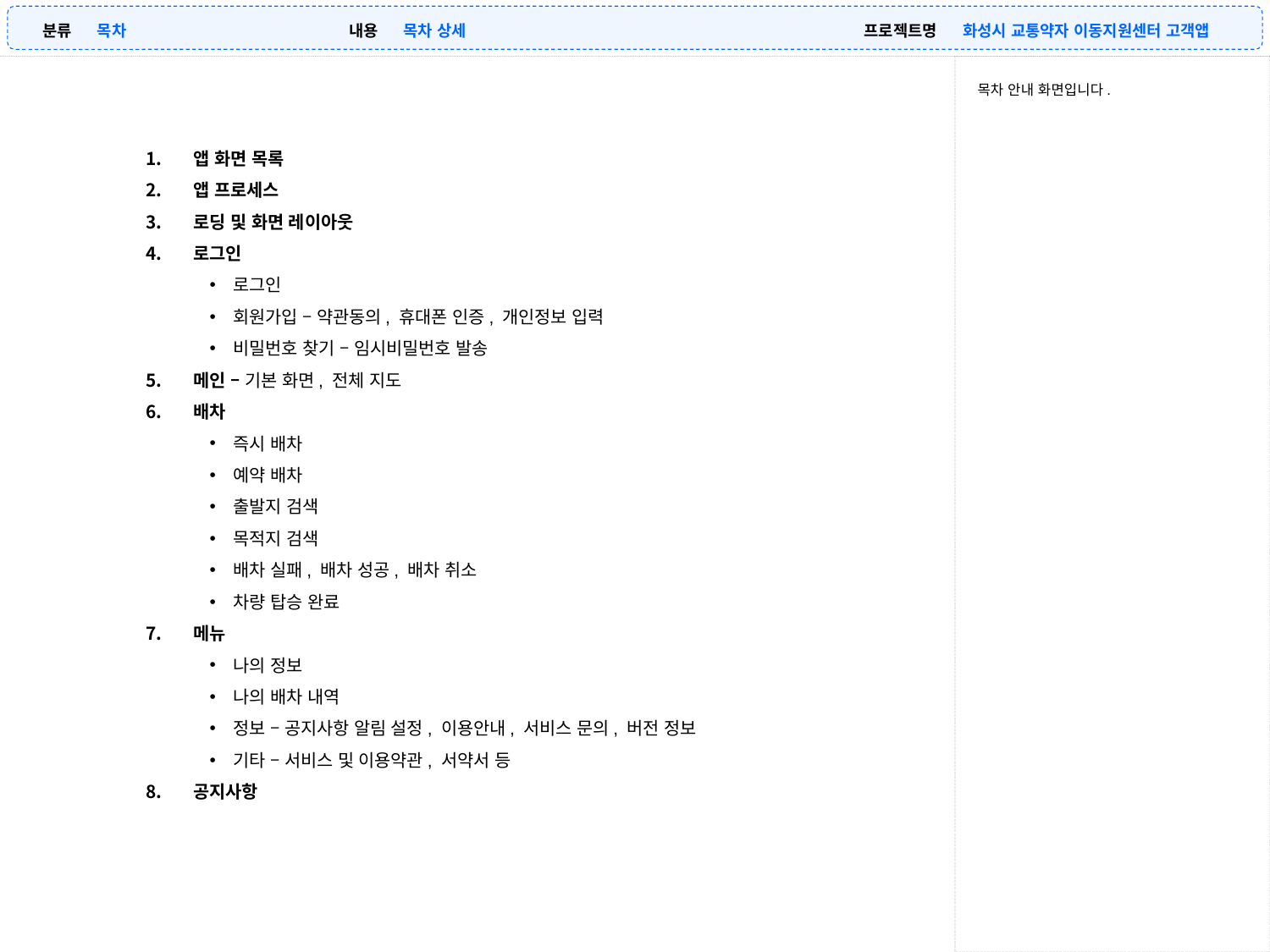

| 분류 | 목차 |
| --- | --- |
| 내용 | 목차 상세 |
| --- | --- |
| 프로젝트명 | 화성시 교통약자 이동지원센터 고객앱 |
| --- | --- |

목차 안내 화면입니다.

앱 화면 목록
앱 프로세스
로딩 및 화면 레이아웃
로그인
로그인
회원가입 – 약관동의, 휴대폰 인증, 개인정보 입력
비밀번호 찾기 – 임시비밀번호 발송
메인 – 기본 화면, 전체 지도
배차
즉시 배차
예약 배차
출발지 검색
목적지 검색
배차 실패, 배차 성공, 배차 취소
차량 탑승 완료
메뉴
나의 정보
나의 배차 내역
정보 – 공지사항 알림 설정, 이용안내, 서비스 문의, 버전 정보
기타 – 서비스 및 이용약관, 서약서 등
공지사항